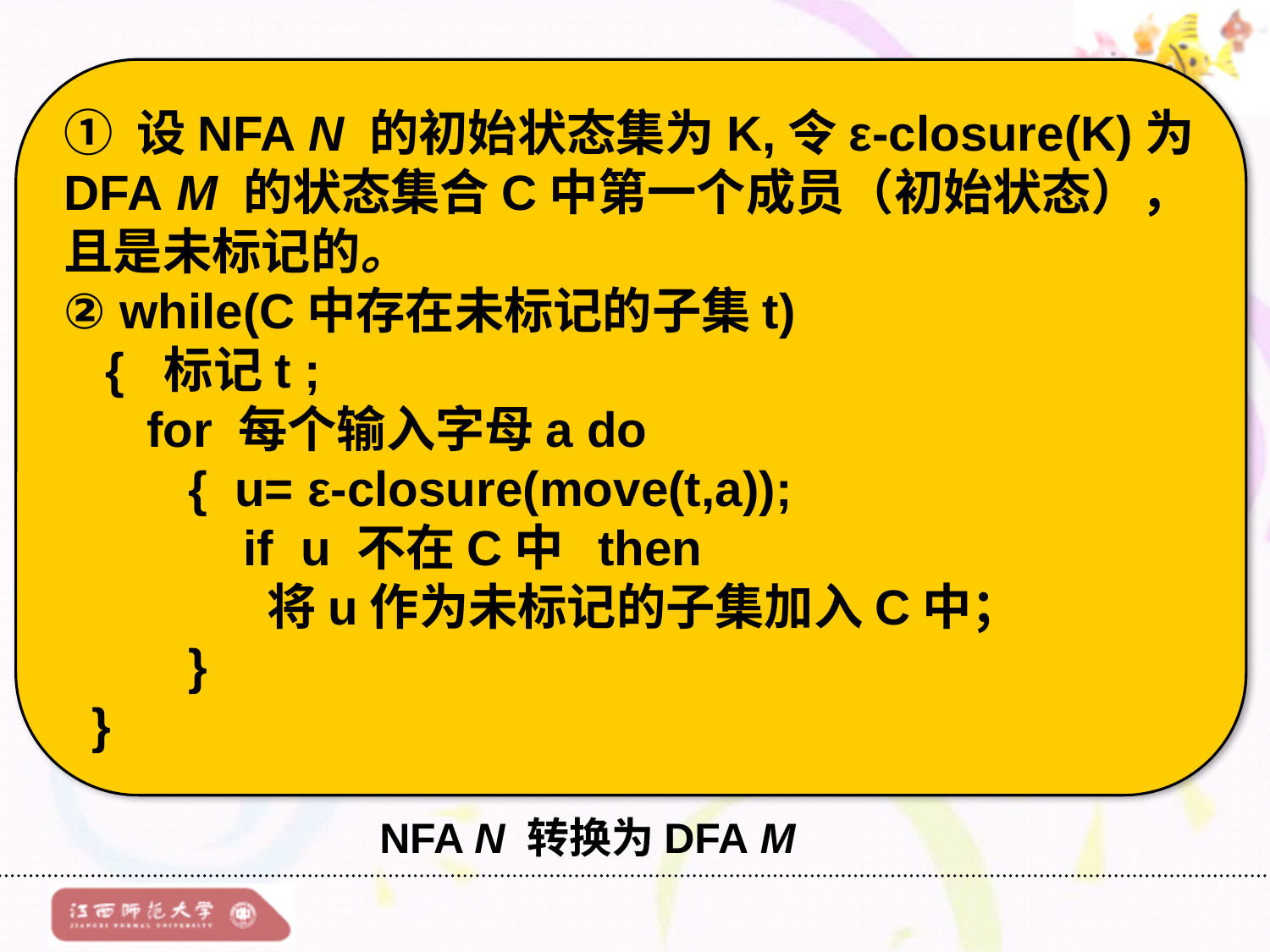

① 设NFA N 的初始状态集为K,令ε-closure(K)为DFA M 的状态集合C中第一个成员（初始状态），且是未标记的。
② while(C中存在未标记的子集t)
   {  标记t ;
      for 每个输入字母a do
         {  u= ε-closure(move(t,a));
             if  u 不在C中  then
                 将u作为未标记的子集加入C中；
         }
  }
NFA N 转换为DFA M